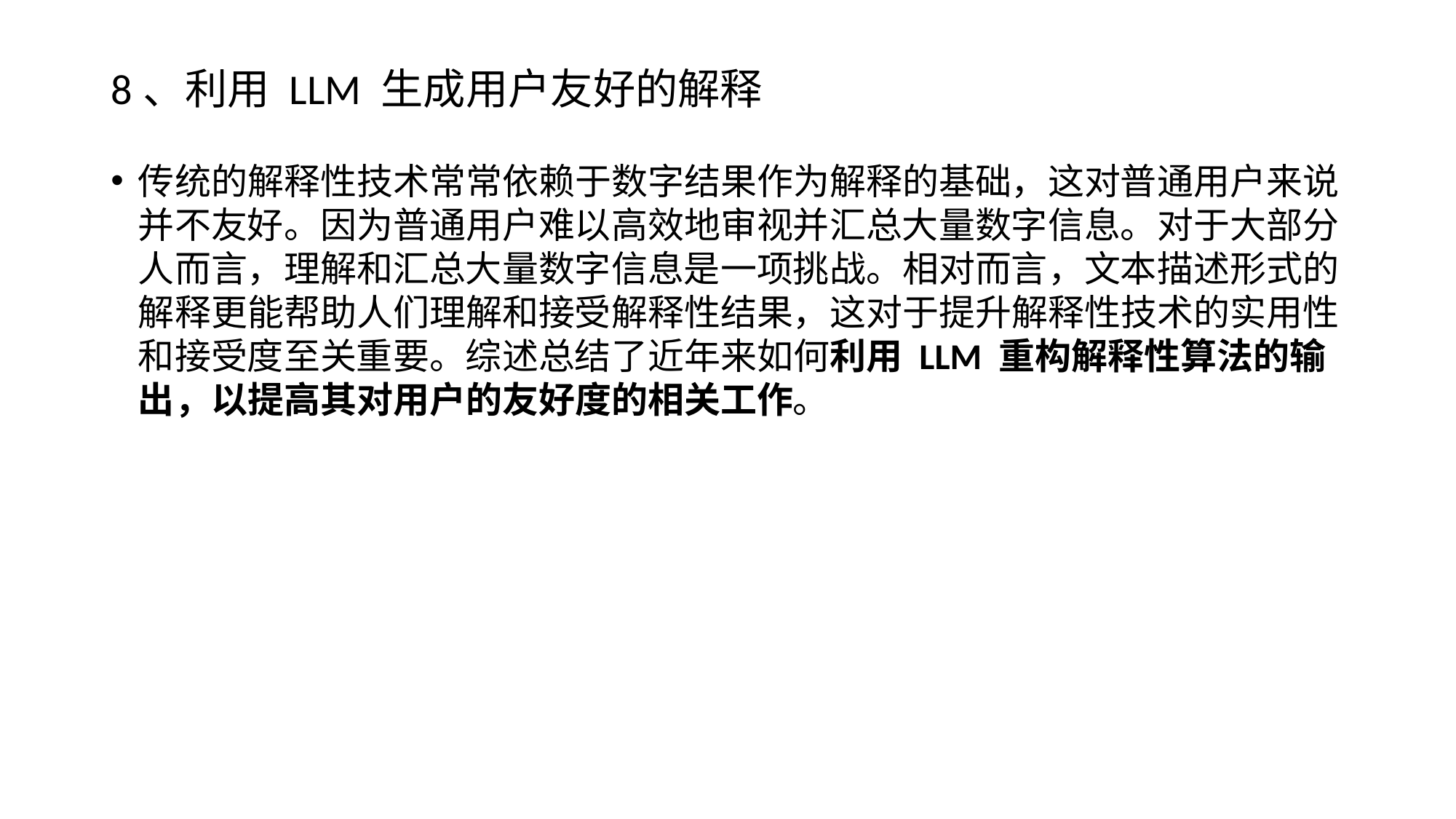

# 8、利用 LLM 生成用户友好的解释
传统的解释性技术常常依赖于数字结果作为解释的基础，这对普通用户来说并不友好。因为普通用户难以高效地审视并汇总大量数字信息。对于大部分人而言，理解和汇总大量数字信息是一项挑战。相对而言，文本描述形式的解释更能帮助人们理解和接受解释性结果，这对于提升解释性技术的实用性和接受度至关重要。综述总结了近年来如何利用 LLM 重构解释性算法的输出，以提高其对用户的友好度的相关工作。